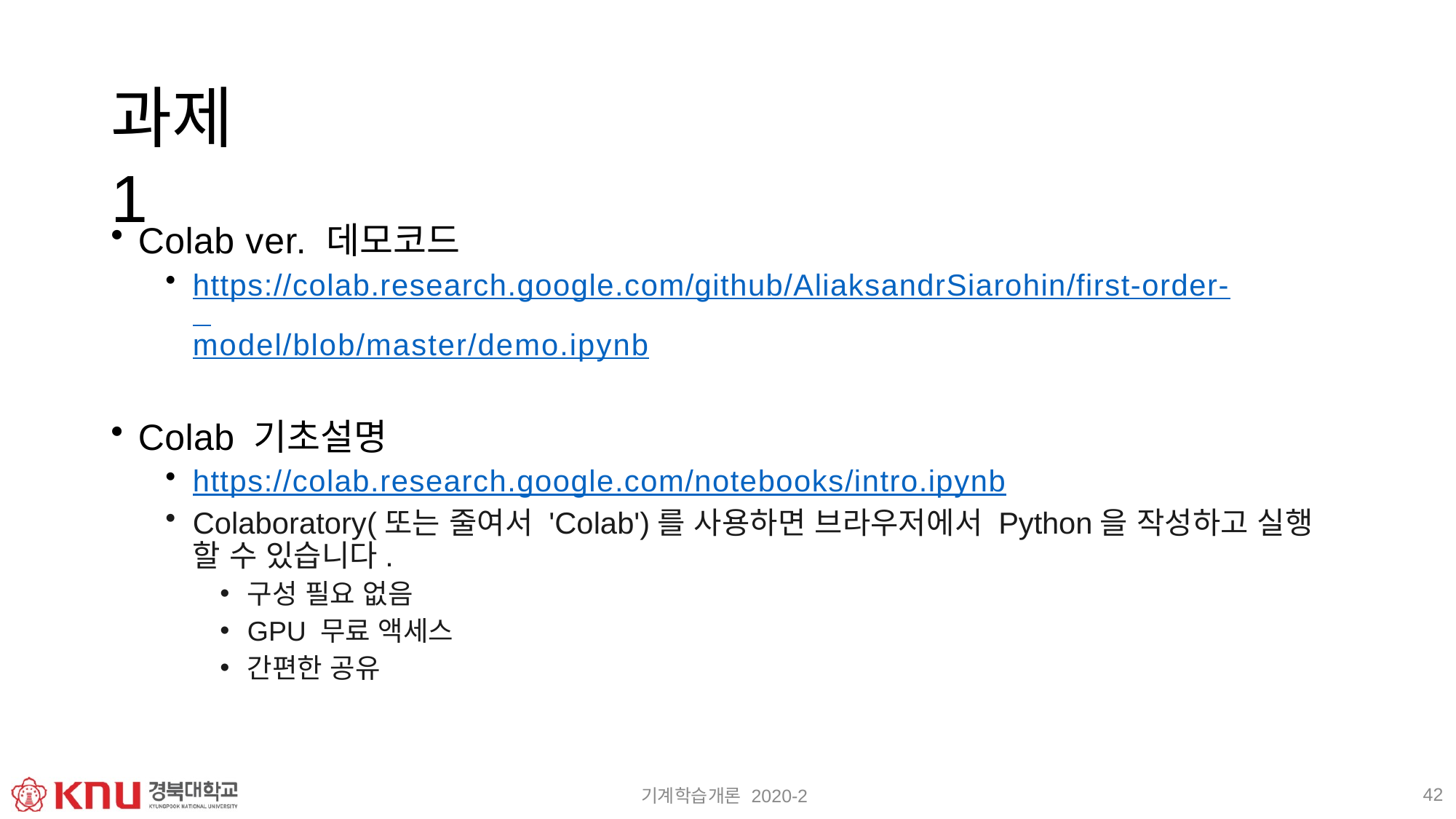

# 과제1
Colab ver. 데모코드
https://colab.research.google.com/github/AliaksandrSiarohin/first-order-  model/blob/master/demo.ipynb

Colab 기초설명
https://colab.research.google.com/notebooks/intro.ipynb
Colaboratory(또는 줄여서 'Colab')를 사용하면 브라우저에서 Python을 작성하고 실행  할 수 있습니다.
구성 필요 없음
GPU 무료 액세스
간편한 공유
42
기계학습개론 2020-2